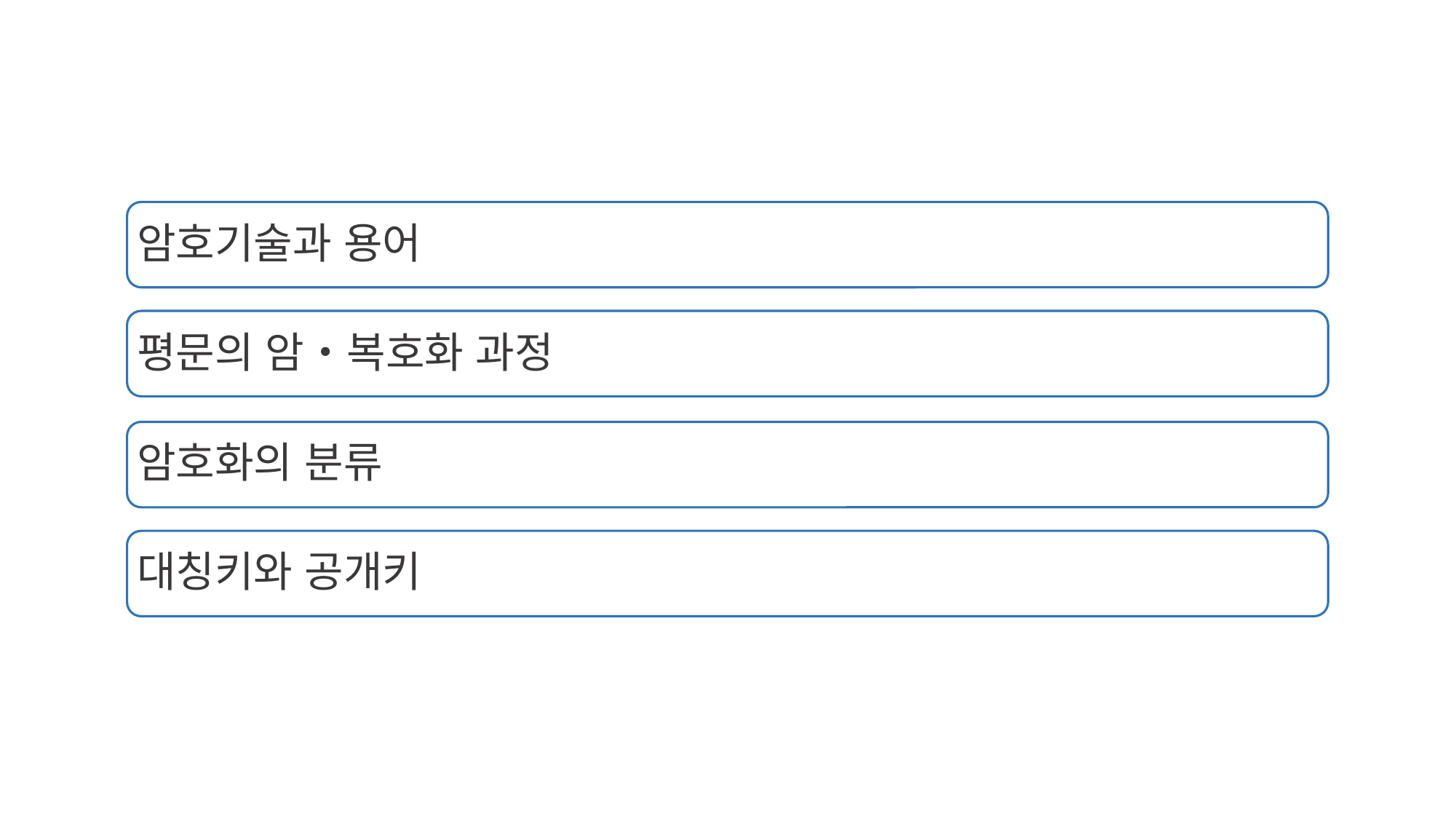

암호기술과 용어
평문의 암・복호화 과정
암호화의 분류
대칭키와 공개키